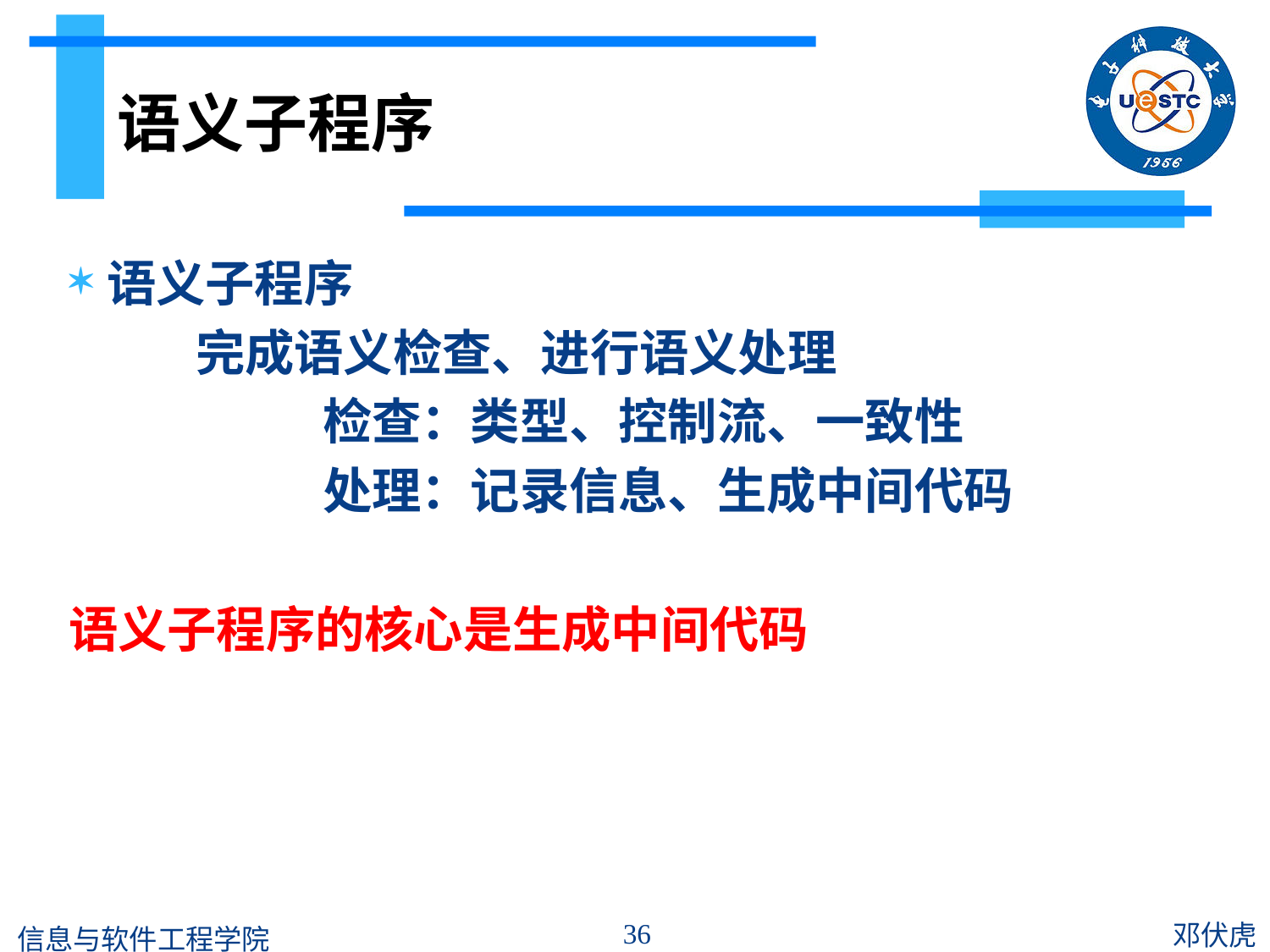

# 语义子程序
语义子程序
	完成语义检查、进行语义处理
		检查：类型、控制流、一致性
		处理：记录信息、生成中间代码

语义子程序的核心是生成中间代码
36
邓伏虎
信息与软件工程学院